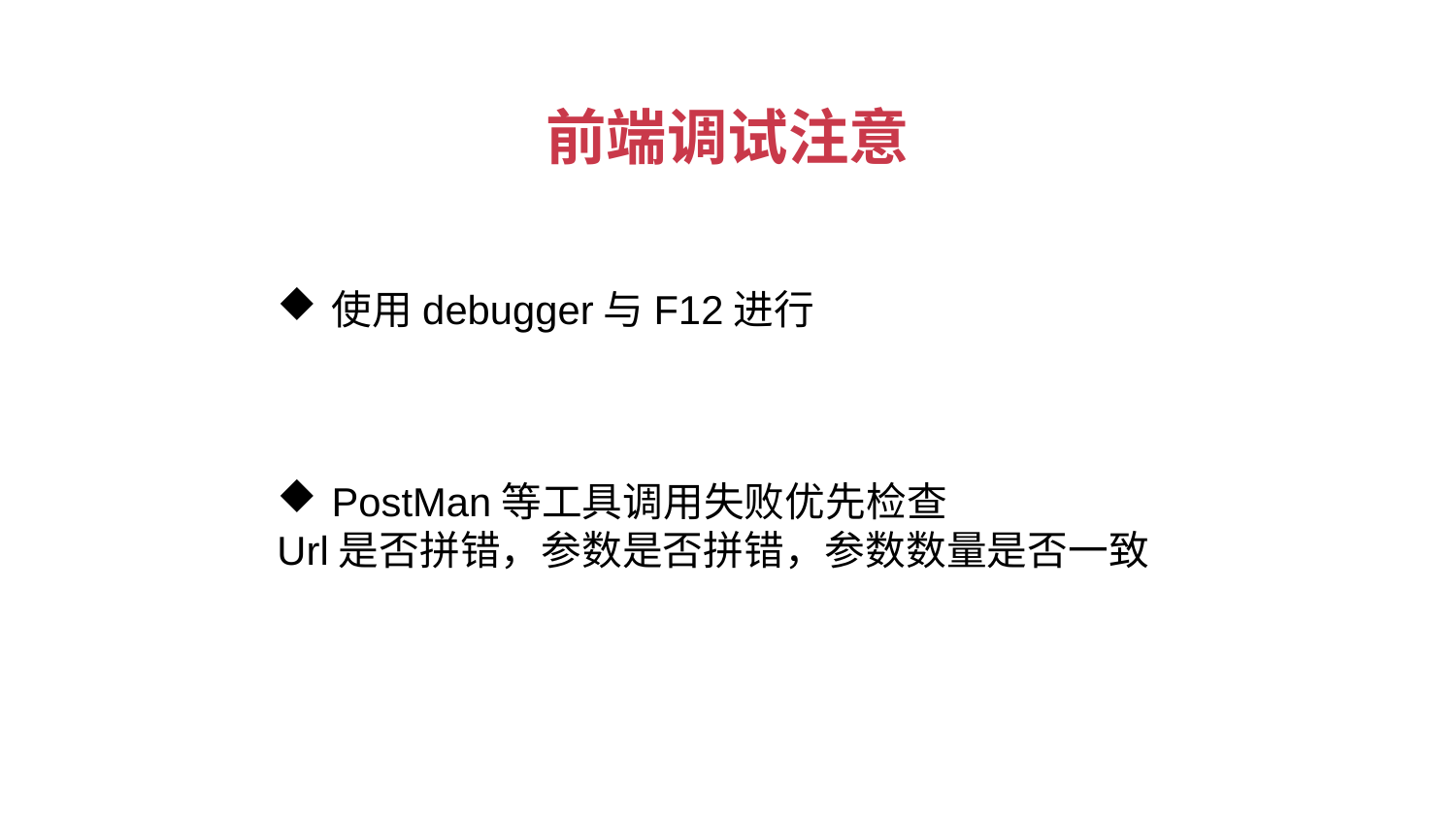

前端调试注意
使用debugger与F12进行
PostMan等工具调用失败优先检查
Url是否拼错，参数是否拼错，参数数量是否一致